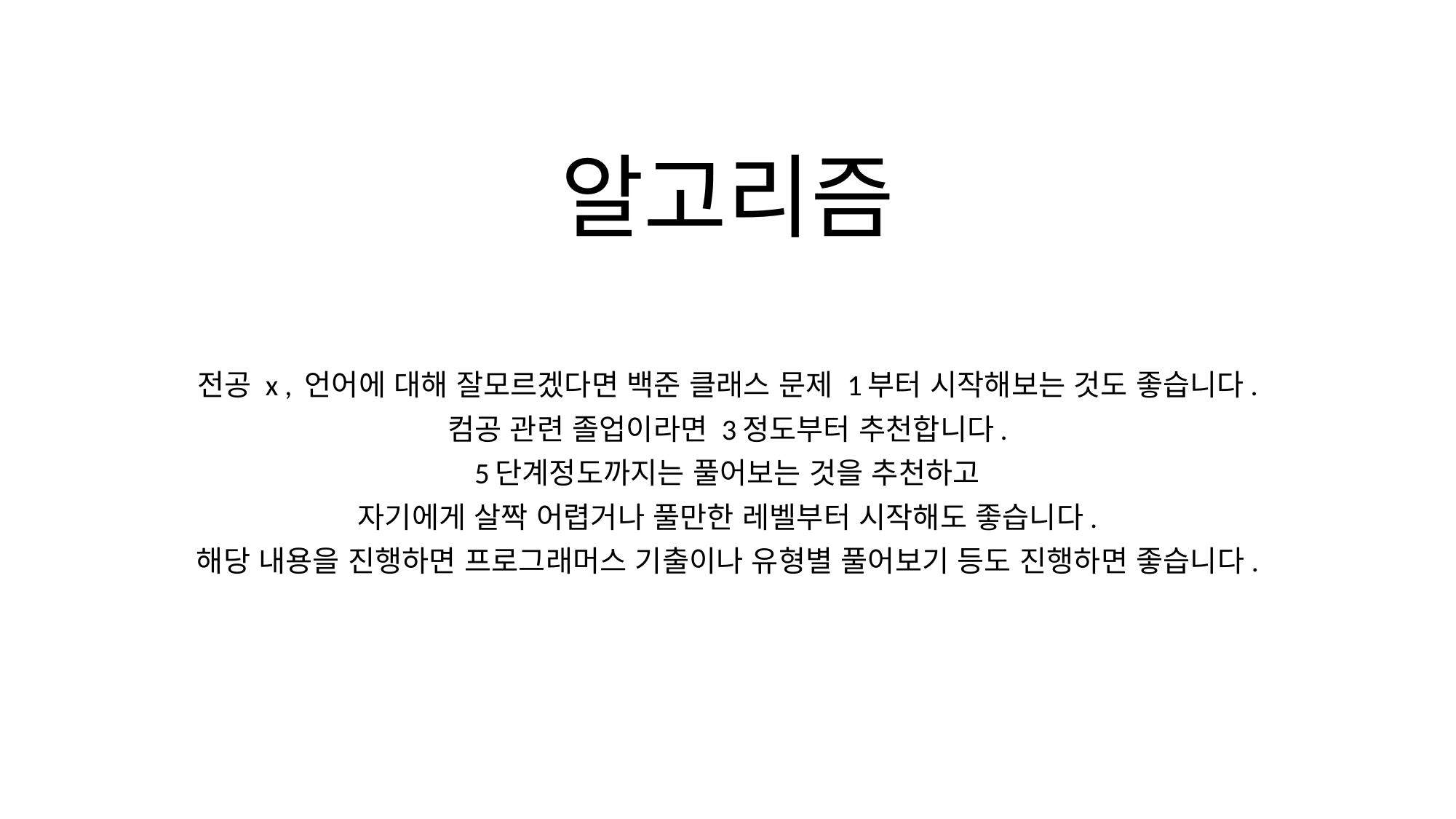

# 알고리즘

전공 x , 언어에 대해 잘모르겠다면 백준 클래스 문제 1부터 시작해보는 것도 좋습니다.
컴공 관련 졸업이라면 3정도부터 추천합니다.
5단계정도까지는 풀어보는 것을 추천하고
자기에게 살짝 어렵거나 풀만한 레벨부터 시작해도 좋습니다.
해당 내용을 진행하면 프로그래머스 기출이나 유형별 풀어보기 등도 진행하면 좋습니다.